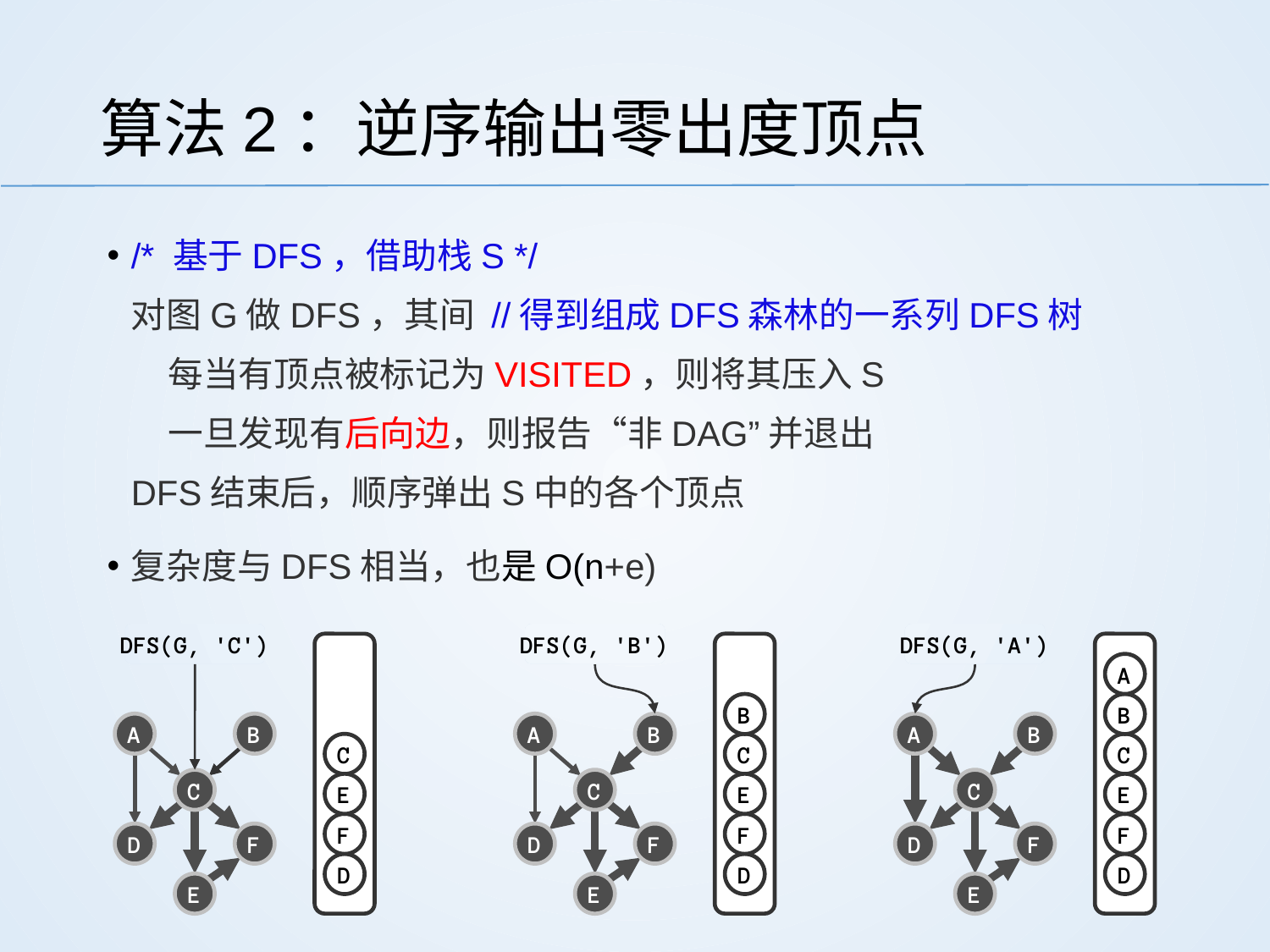

# 算法2：逆序输出零出度顶点
/* 基于DFS，借助栈S */
对图G做DFS，其间 //得到组成DFS森林的一系列DFS树
	每当有顶点被标记为VISITED，则将其压入S
	一旦发现有后向边，则报告“非DAG”并退出
DFS结束后，顺序弹出S中的各个顶点
复杂度与DFS相当，也是O(n+e)
DFS(G, 'C')
DFS(G, 'B')
DFS(G, 'A')

A
B
B
A
B
A
B
A
B
C
C
C
C
C
C
E
E
E
F
F
F
D
F
D
F
D
F
D
D
D
E
E
E